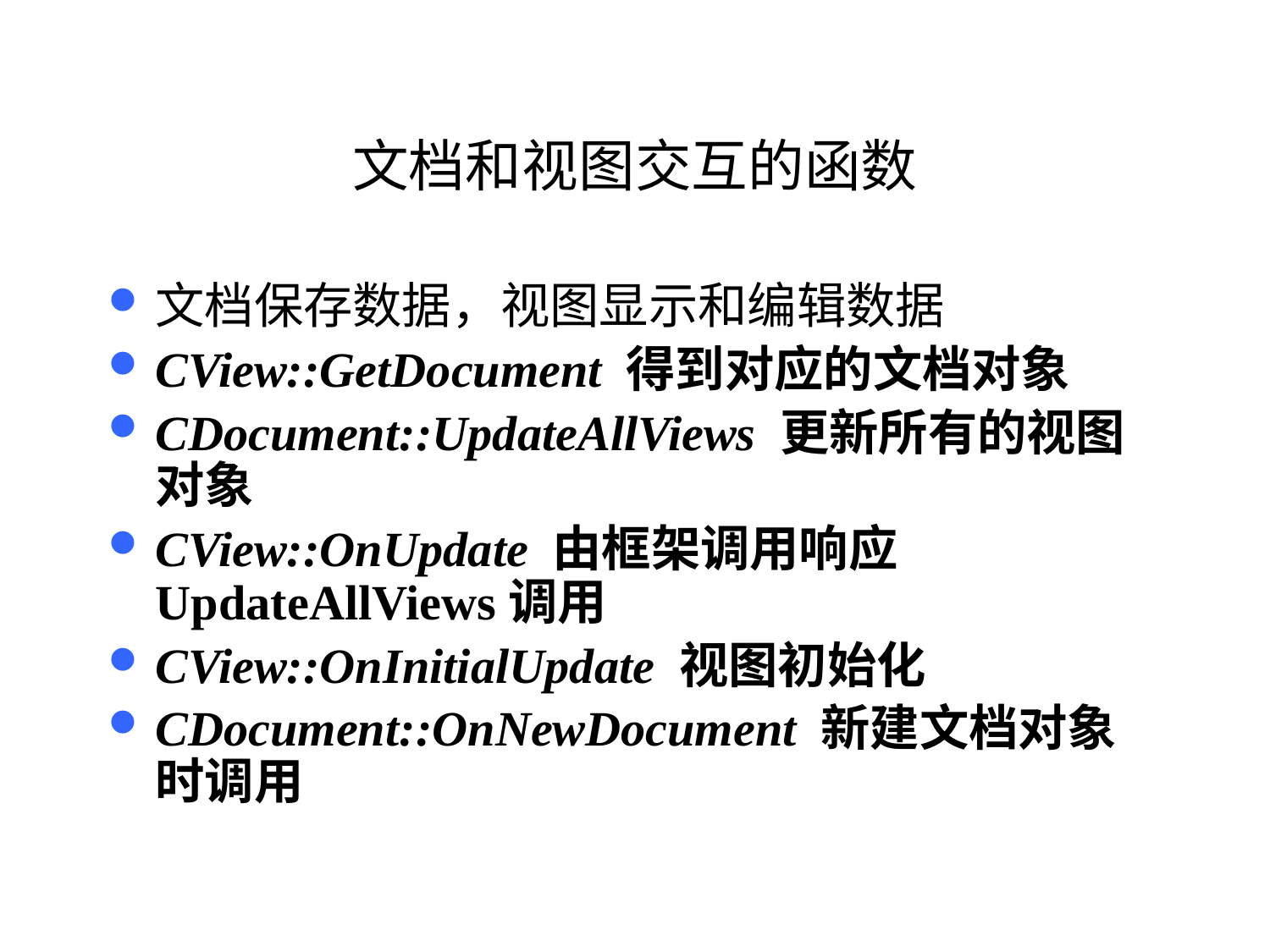

# 文档和视图交互的函数
文档保存数据，视图显示和编辑数据
CView::GetDocument 得到对应的文档对象
CDocument::UpdateAllViews 更新所有的视图对象
CView::OnUpdate 由框架调用响应UpdateAllViews调用
CView::OnInitialUpdate 视图初始化
CDocument::OnNewDocument 新建文档对象时调用
112